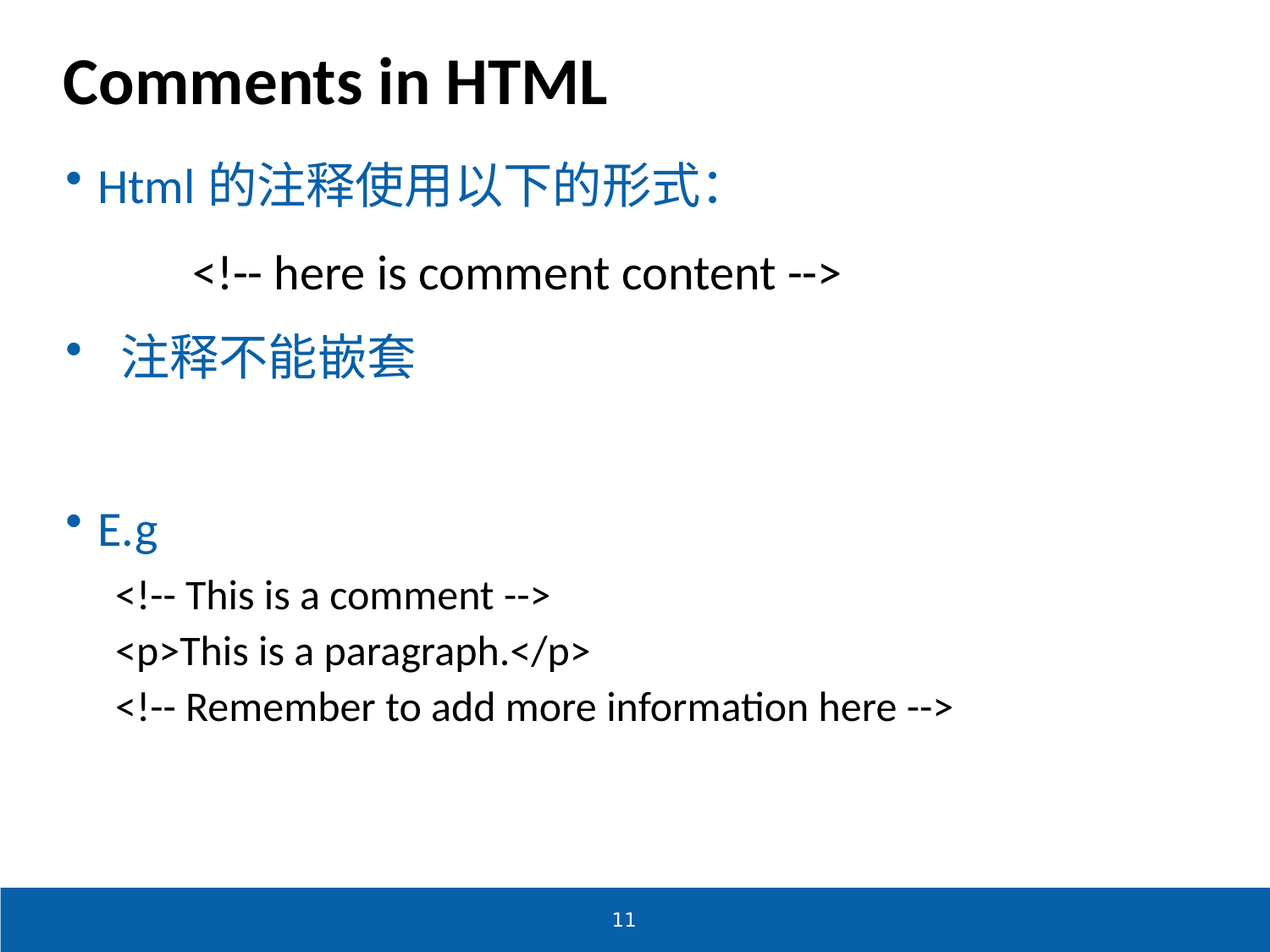

# Comments in HTML
Html的注释使用以下的形式：
   	<!-- here is comment content -->
 注释不能嵌套

E.g
<!-- This is a comment -->
<p>This is a paragraph.</p>
<!-- Remember to add more information here -->
11